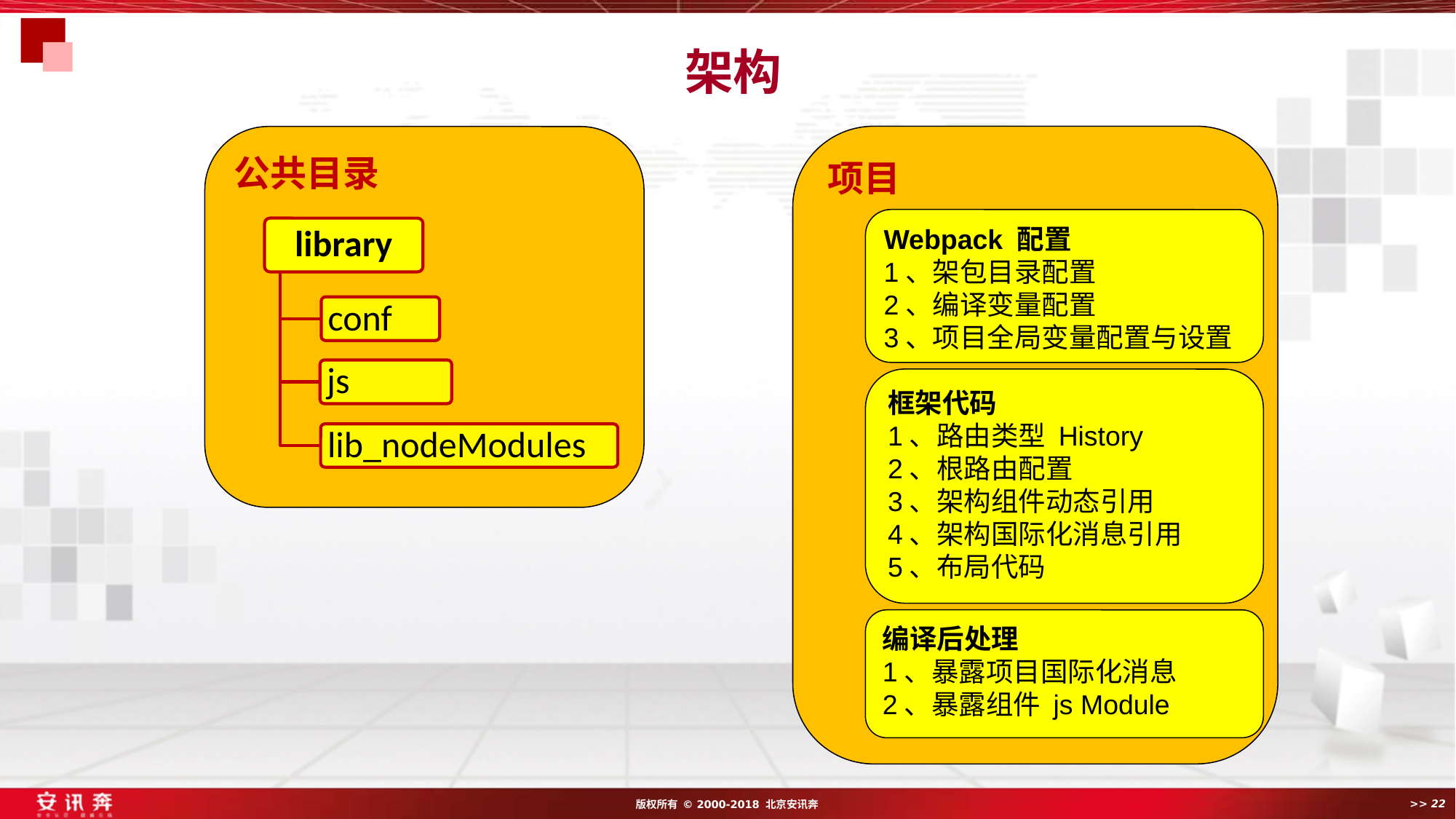

# 架构
项目

公共目录
Webpack 配置
1、架包目录配置
2、编译变量配置
3、项目全局变量配置与设置

library

conf

js
框架代码
1、路由类型 History
2、根路由配置
3、架构组件动态引用
4、架构国际化消息引用
5、布局代码

lib_nodeModules
编译后处理
1、暴露项目国际化消息
2、暴露组件 js Module